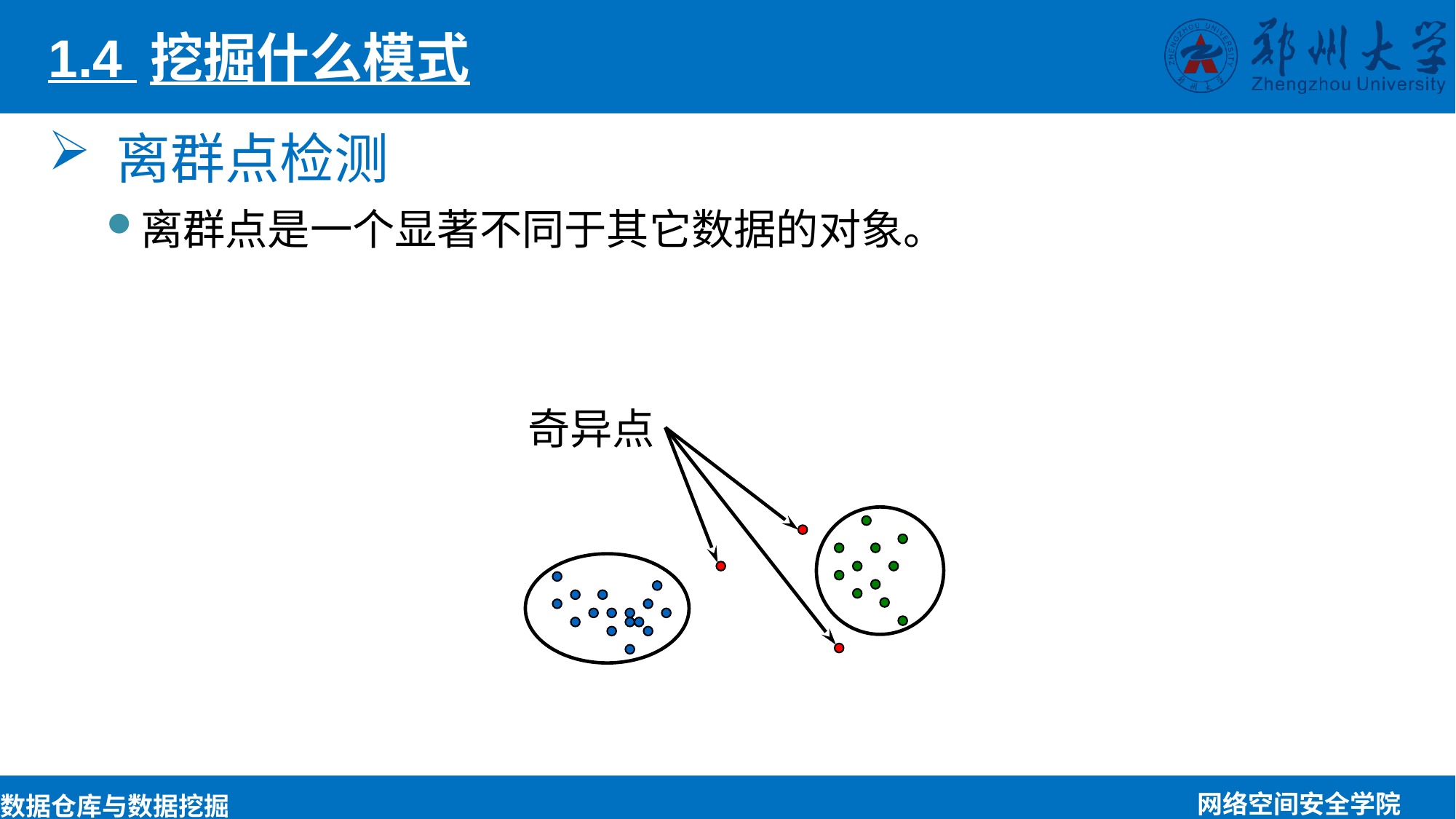

1.4 挖掘什么模式
离群点检测
离群点是一个显著不同于其它数据的对象。
奇异点